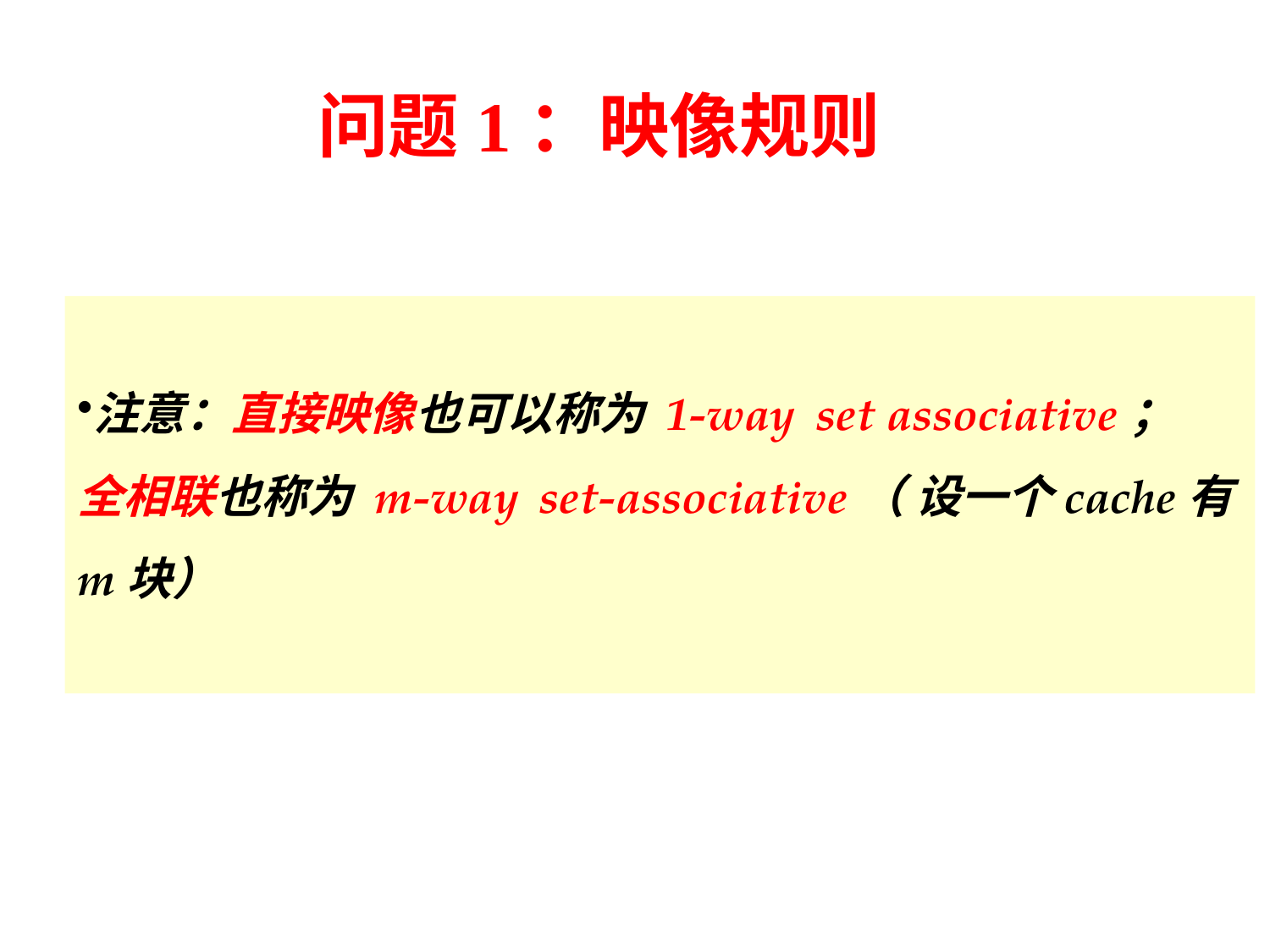

# 问题1：映像规则

注意：直接映像也可以称为 1-way set associative；
全相联也称为 m-way set-associative（ 设一个cache有m块）

23